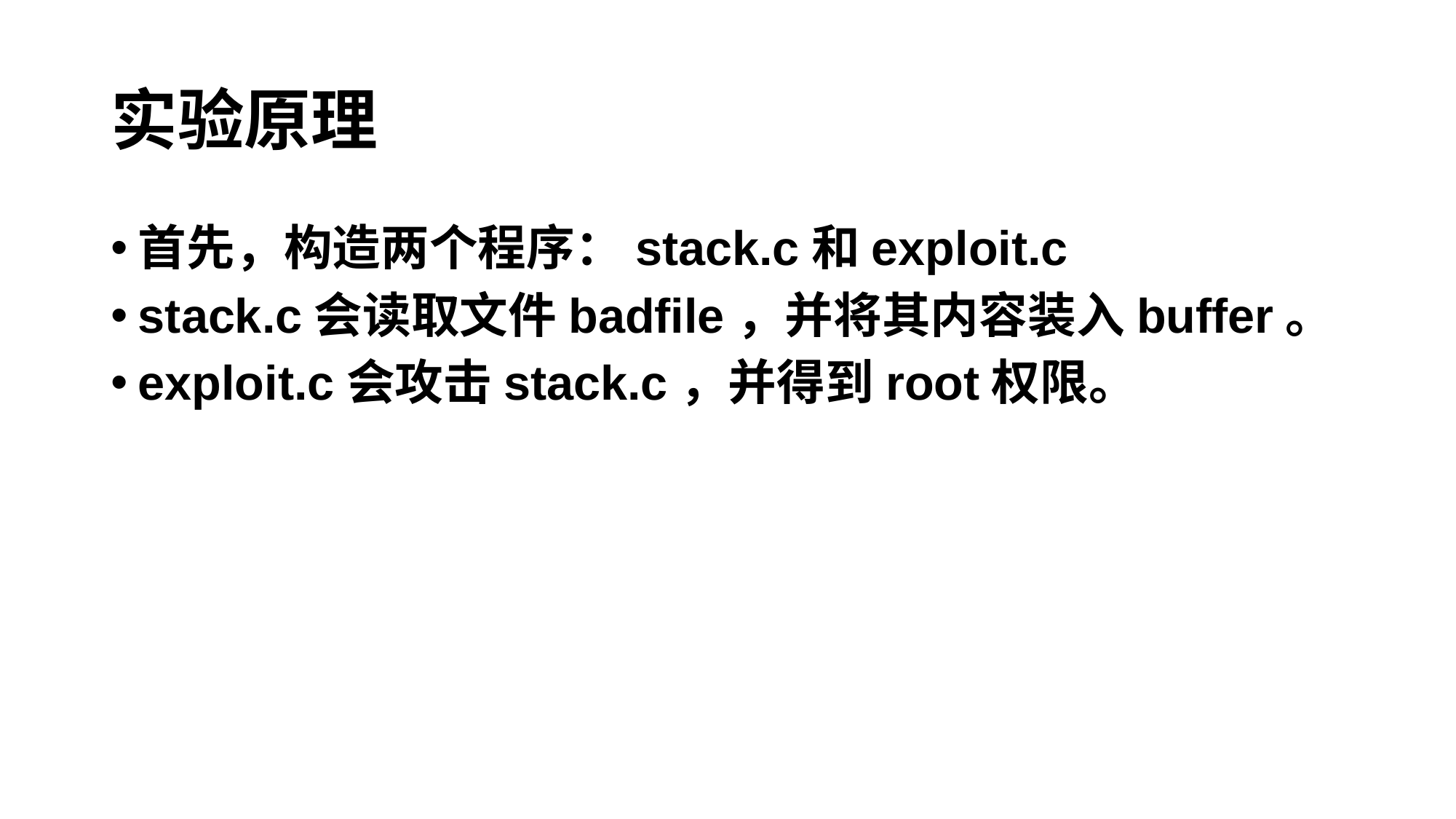

# 实验原理
首先，构造两个程序：stack.c和exploit.c
stack.c会读取文件badfile，并将其内容装入buffer。
exploit.c会攻击stack.c，并得到root权限。